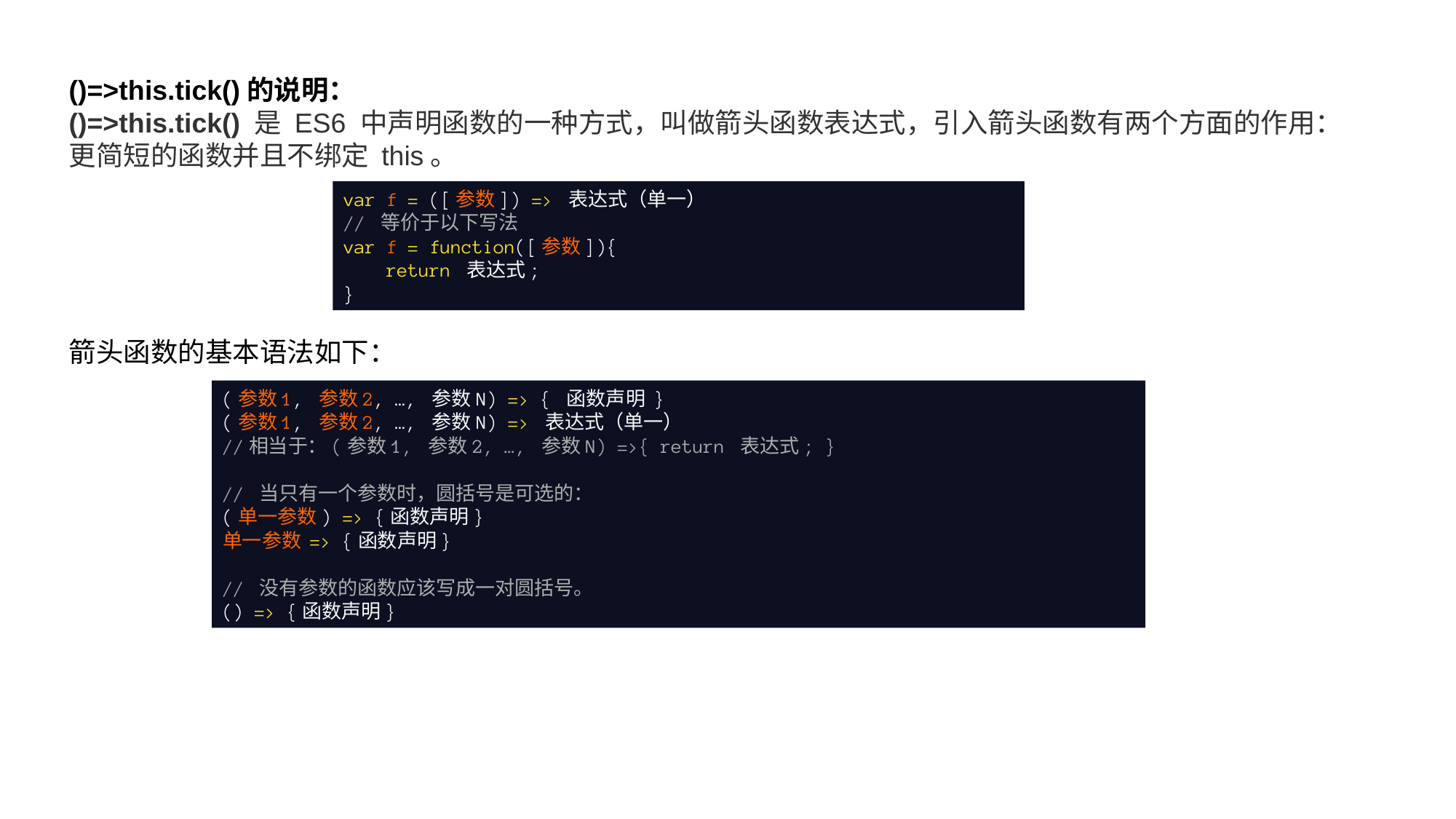

()=>this.tick()的说明：
()=>this.tick() 是 ES6 中声明函数的一种方式，叫做箭头函数表达式，引入箭头函数有两个方面的作用：更简短的函数并且不绑定 this。

箭头函数的基本语法如下：

var f = ([参数]) => 表达式（单一）
// 等价于以下写法
var f = function([参数]){
    return 表达式;
}
(参数1, 参数2, …, 参数N) => { 函数声明 }
(参数1, 参数2, …, 参数N) => 表达式（单一）
//相当于：(参数1, 参数2, …, 参数N) =>{ return 表达式; }
// 当只有一个参数时，圆括号是可选的：
(单一参数) => {函数声明}
单一参数 => {函数声明}
// 没有参数的函数应该写成一对圆括号。
() => {函数声明}